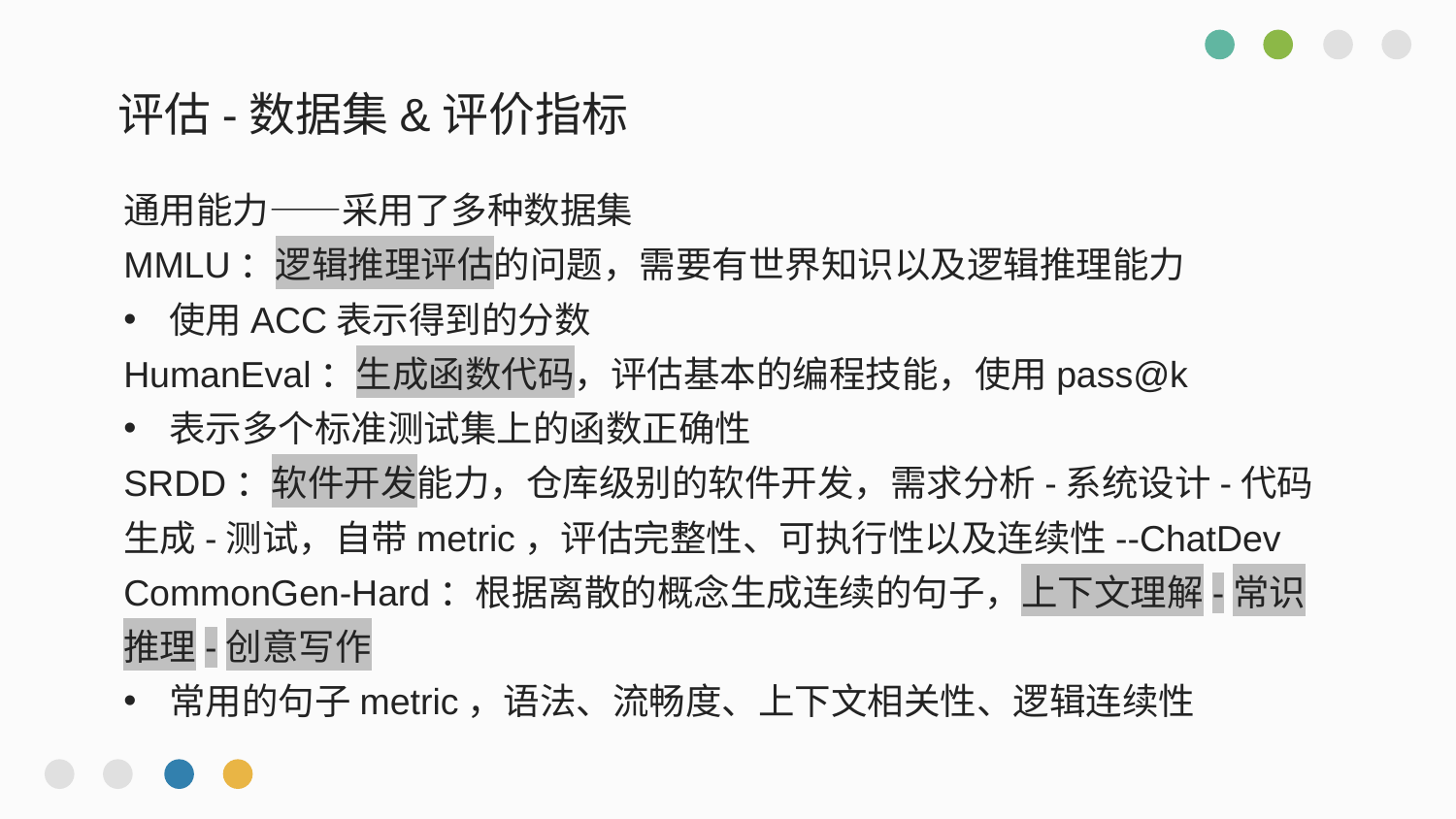

# 评估-数据集&评价指标
通用能力——采用了多种数据集
MMLU：逻辑推理评估的问题，需要有世界知识以及逻辑推理能力
使用ACC表示得到的分数
HumanEval：生成函数代码，评估基本的编程技能，使用pass@k
表示多个标准测试集上的函数正确性
SRDD：软件开发能力，仓库级别的软件开发，需求分析-系统设计-代码生成-测试，自带metric，评估完整性、可执行性以及连续性--ChatDev
CommonGen-Hard：根据离散的概念生成连续的句子，上下文理解-常识推理-创意写作
常用的句子metric，语法、流畅度、上下文相关性、逻辑连续性